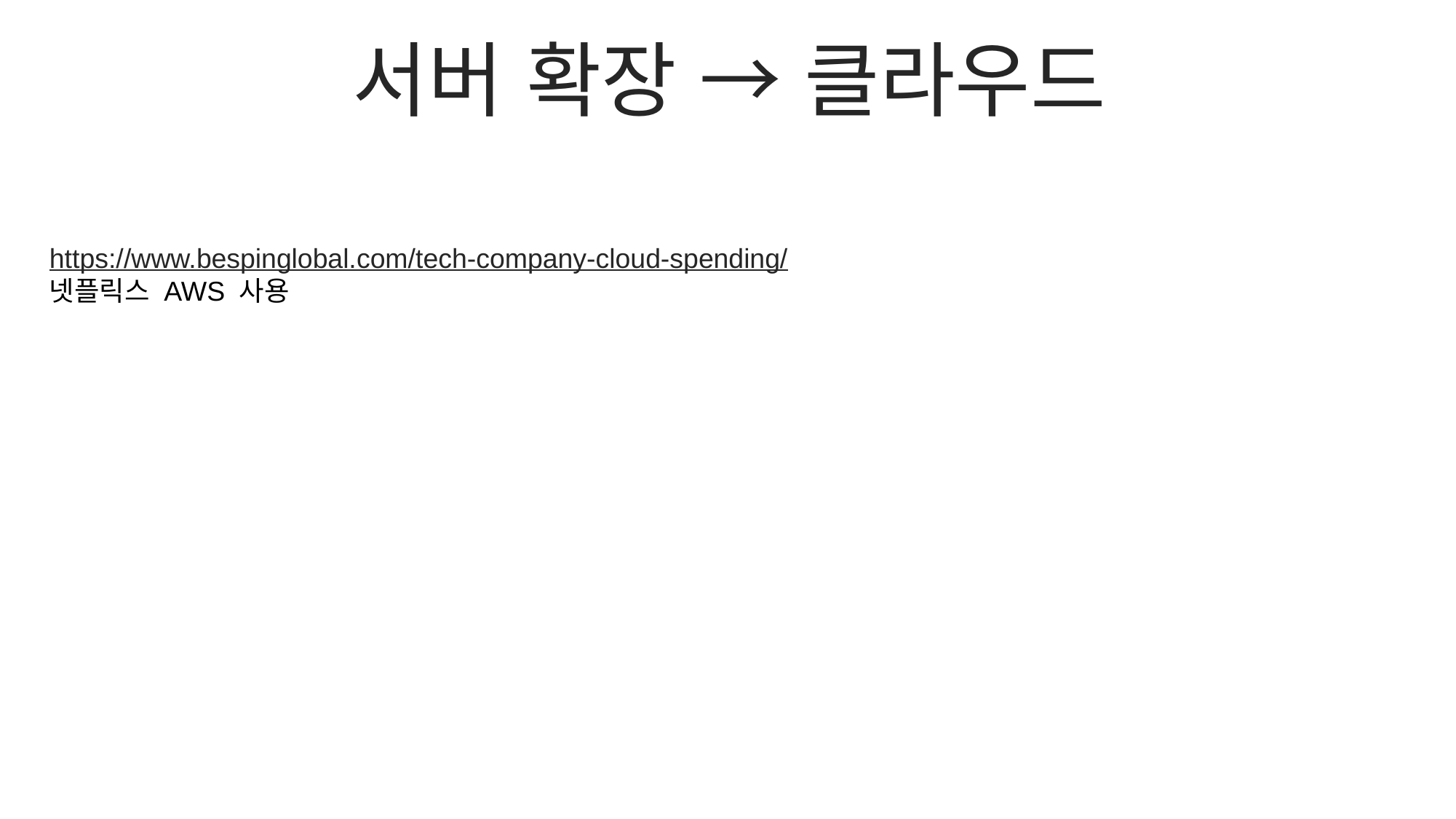

서버 확장 → 클라우드
https://www.bespinglobal.com/tech-company-cloud-spending/
넷플릭스 AWS 사용